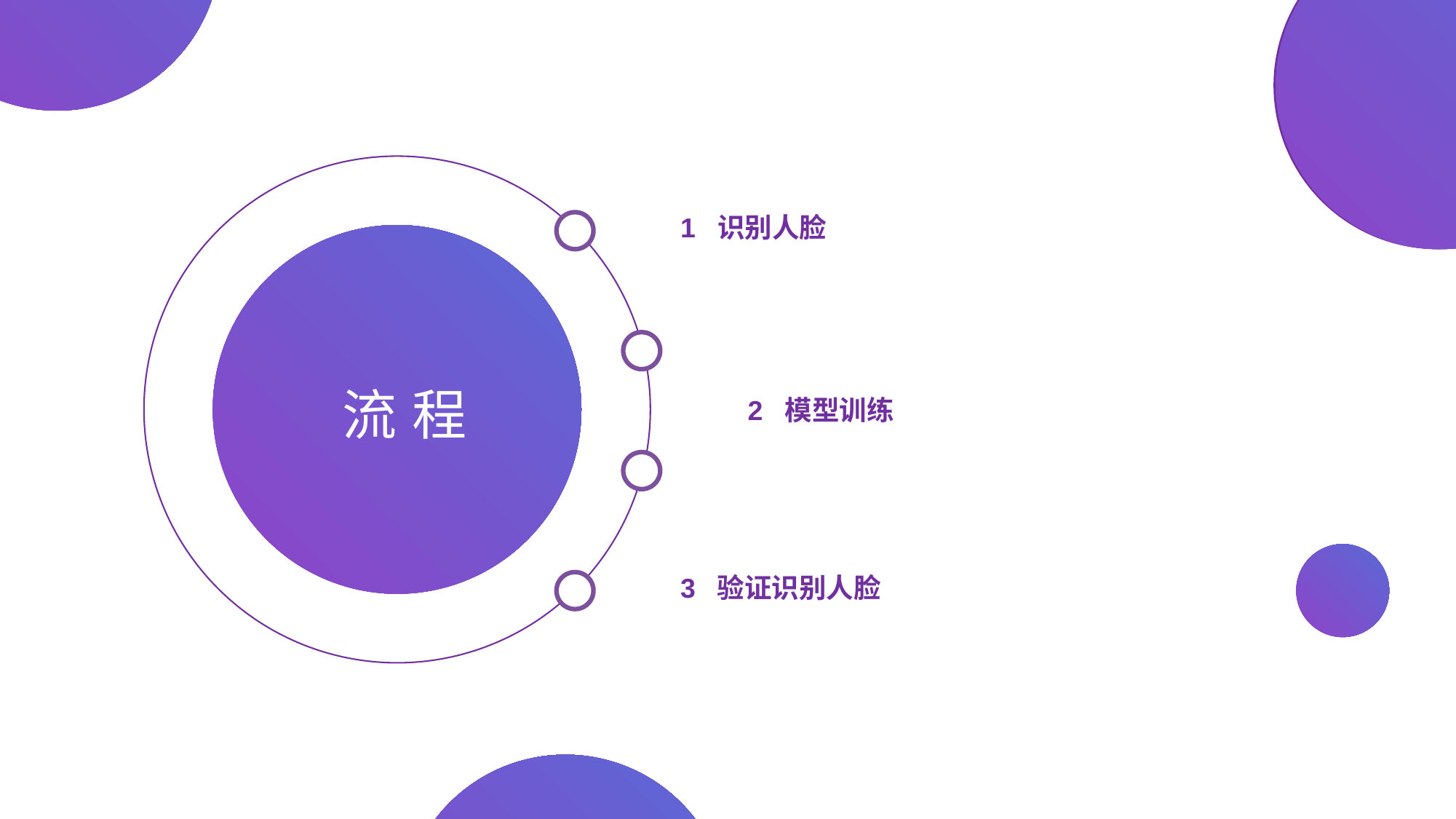

1  识别人脸

流程
2  模型训练

3  验证识别人脸